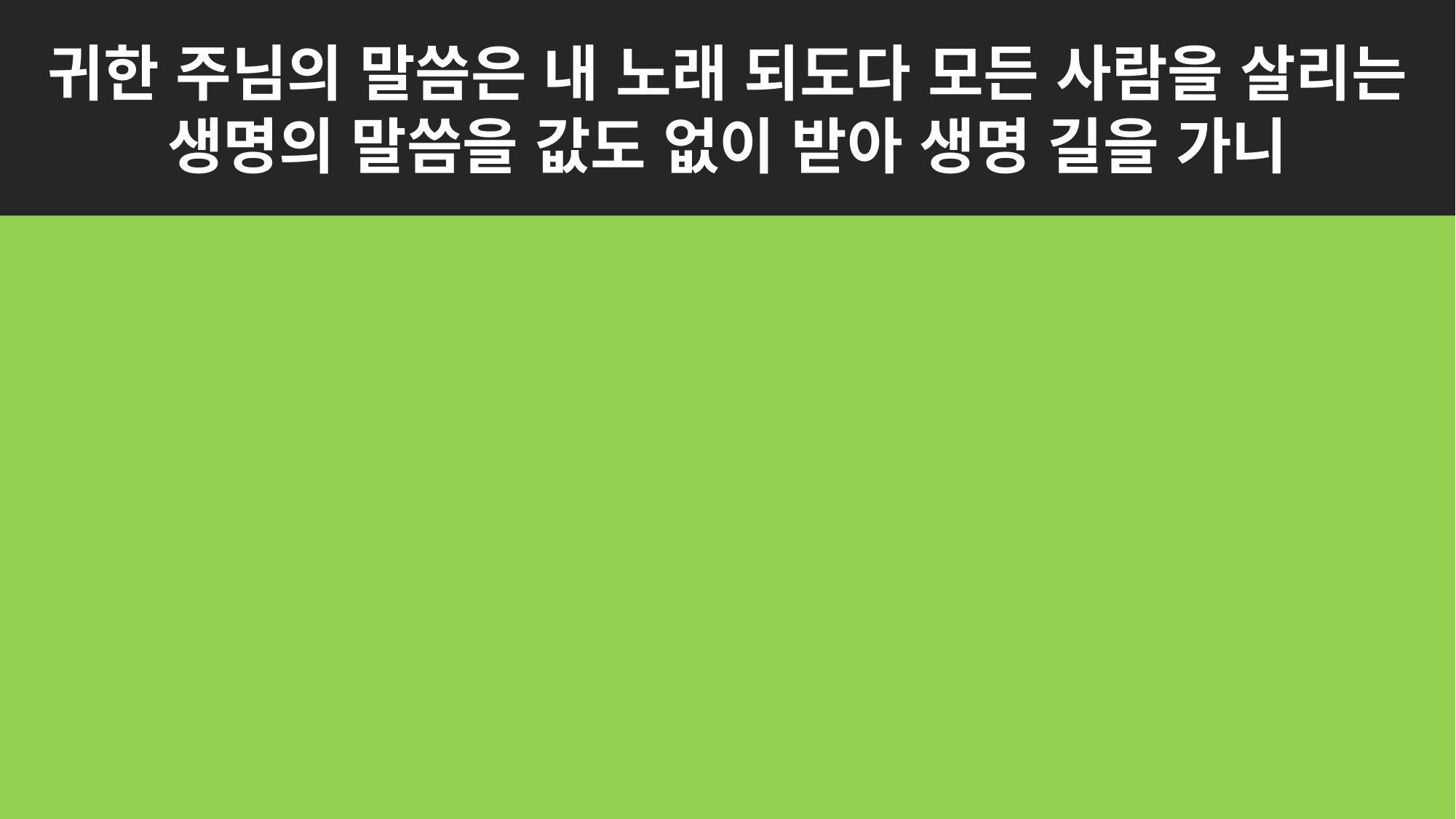

귀한 주님의 말씀은 내 노래 되도다 모든 사람을 살리는
생명의 말씀을 값도 없이 받아 생명 길을 가니